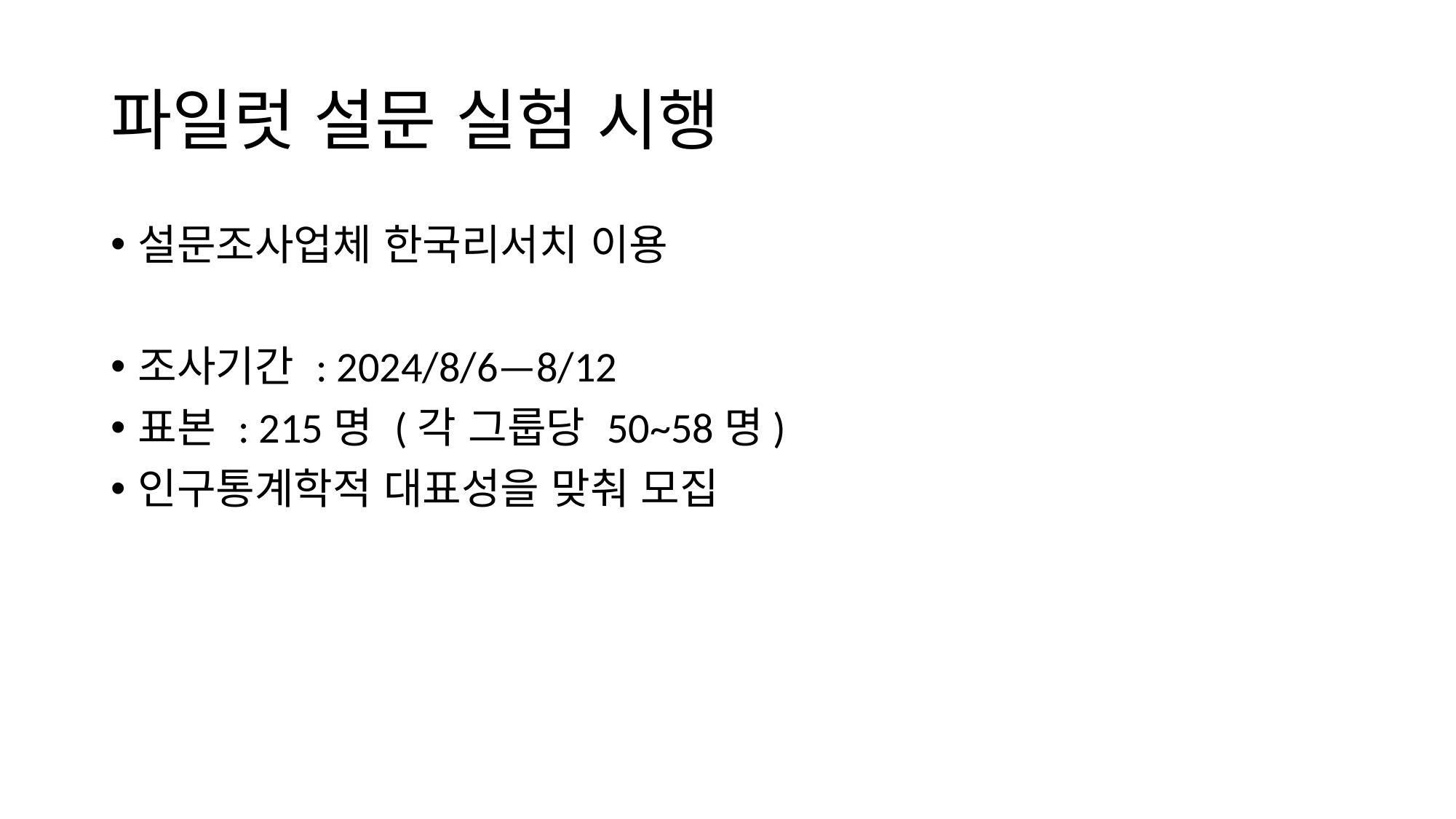

# 파일럿 설문 실험 시행
설문조사업체 한국리서치 이용

조사기간 : 2024/8/6—8/12
표본 : 215명 (각 그룹당 50~58명)
인구통계학적 대표성을 맞춰 모집